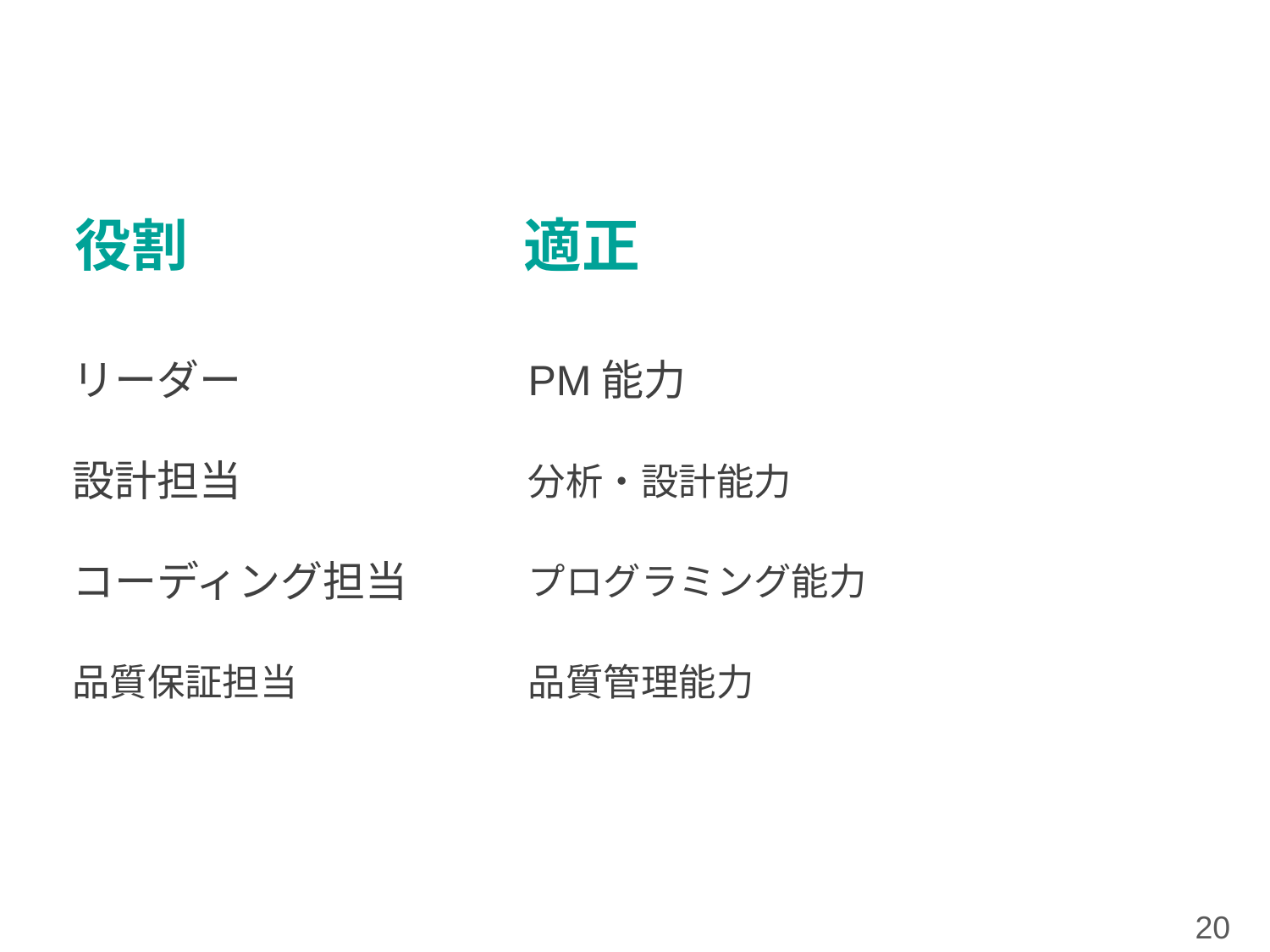

# 役割
適正
リーダー
PM能力
設計担当
分析・設計能力
コーディング担当
プログラミング能力
品質保証担当
品質管理能力
20